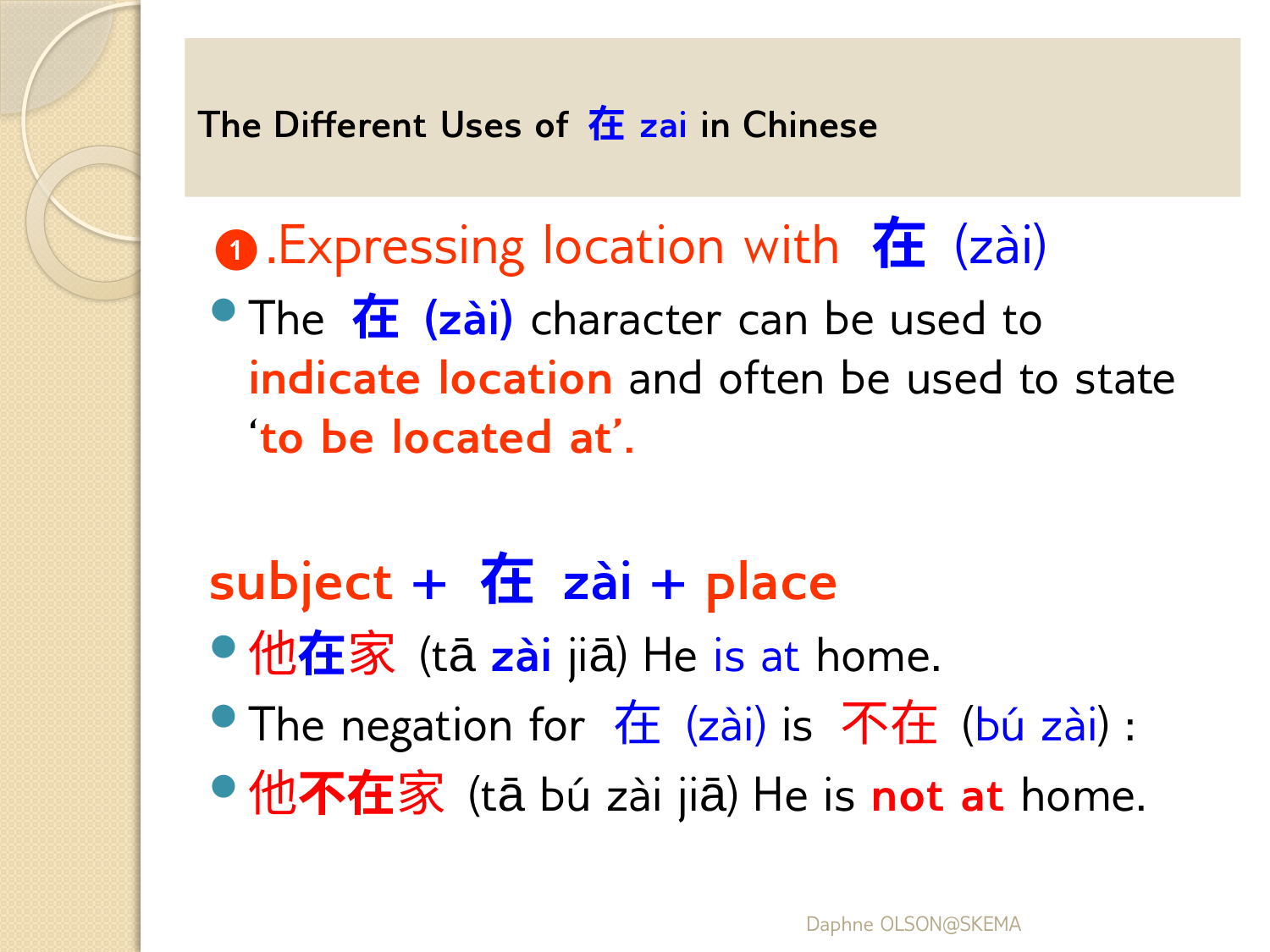

# The Different Uses of 在 zai in Chinese
❶.Expressing location with 在 (zài)
The 在 (zài) character can be used to indicate location and often be used to state ‘to be located at’.

subject + 在 zài + place
他在家 (tā zài jiā) He is at home.
The negation for 在 (zài) is 不在 (bú zài) :
他不在家 (tā bú zài jiā) He is not at home.

Daphne OLSON@SKEMA